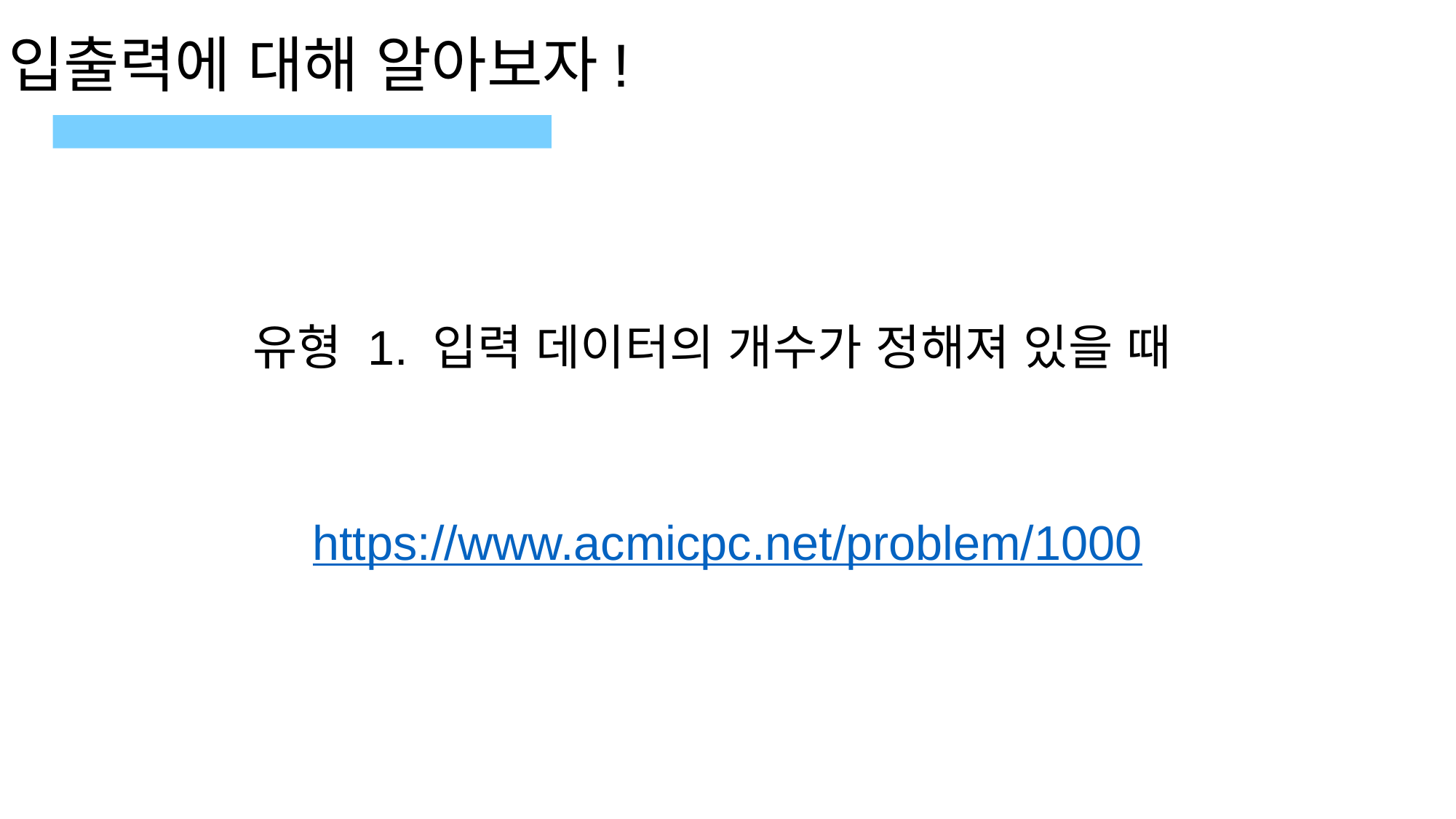

입출력에 대해 알아보자!

 유형 1. 입력 데이터의 개수가 정해져 있을 때
https://www.acmicpc.net/problem/1000